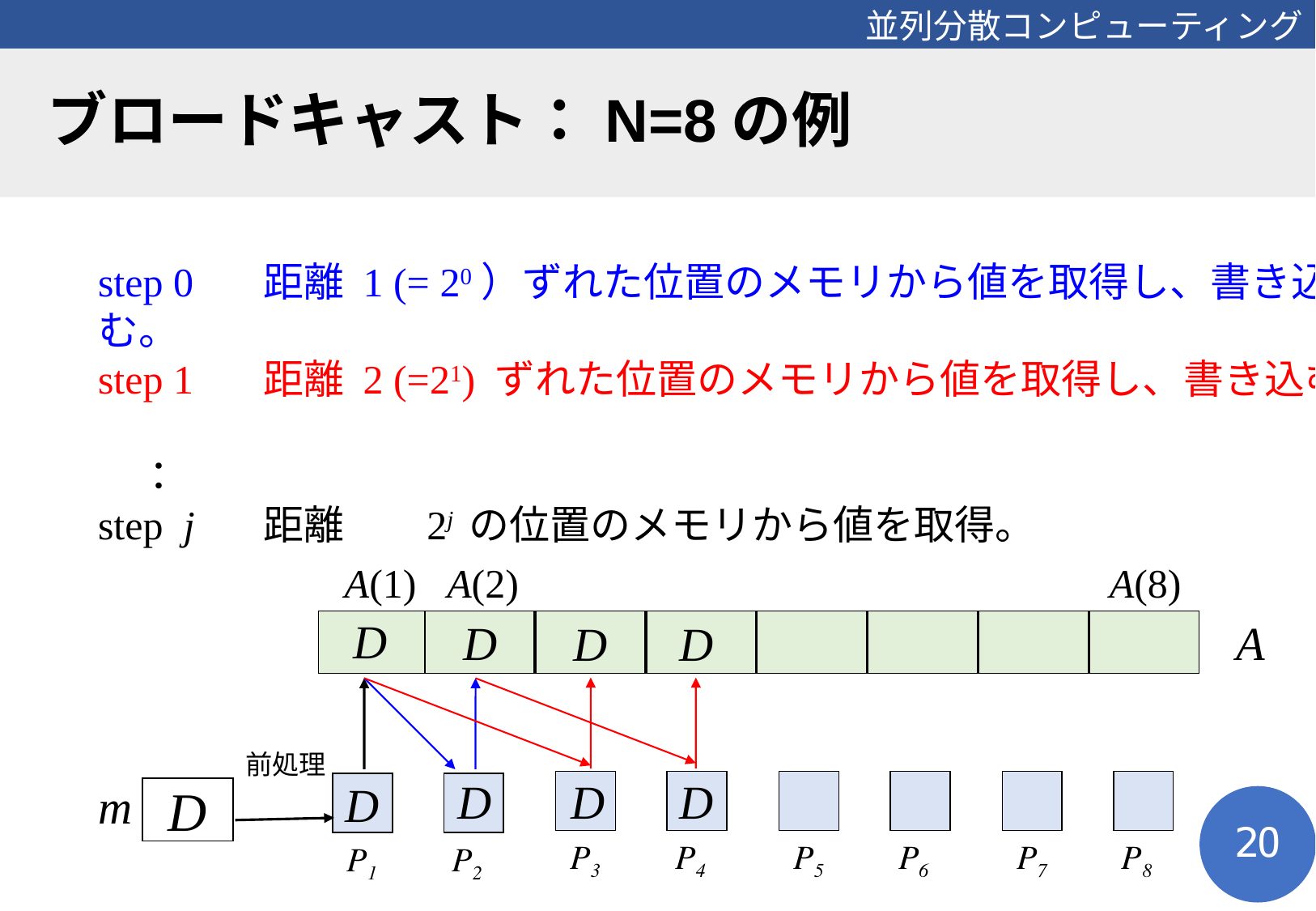

# ブロードキャスト：N=8の例

step 0	距離 1 (= 20）ずれた位置のメモリから値を取得し、書き込む。
step 1	距離 2 (=21) ずれた位置のメモリから値を取得し、書き込む。
　：
step  j  	距離        2j の位置のメモリから値を取得。
A(1)   A(2)
A(8)
D

前処理
D

D

D
A
D
D

D
D

m

D
20
P3
P4
P5
P6
P7
P8
P1
P2